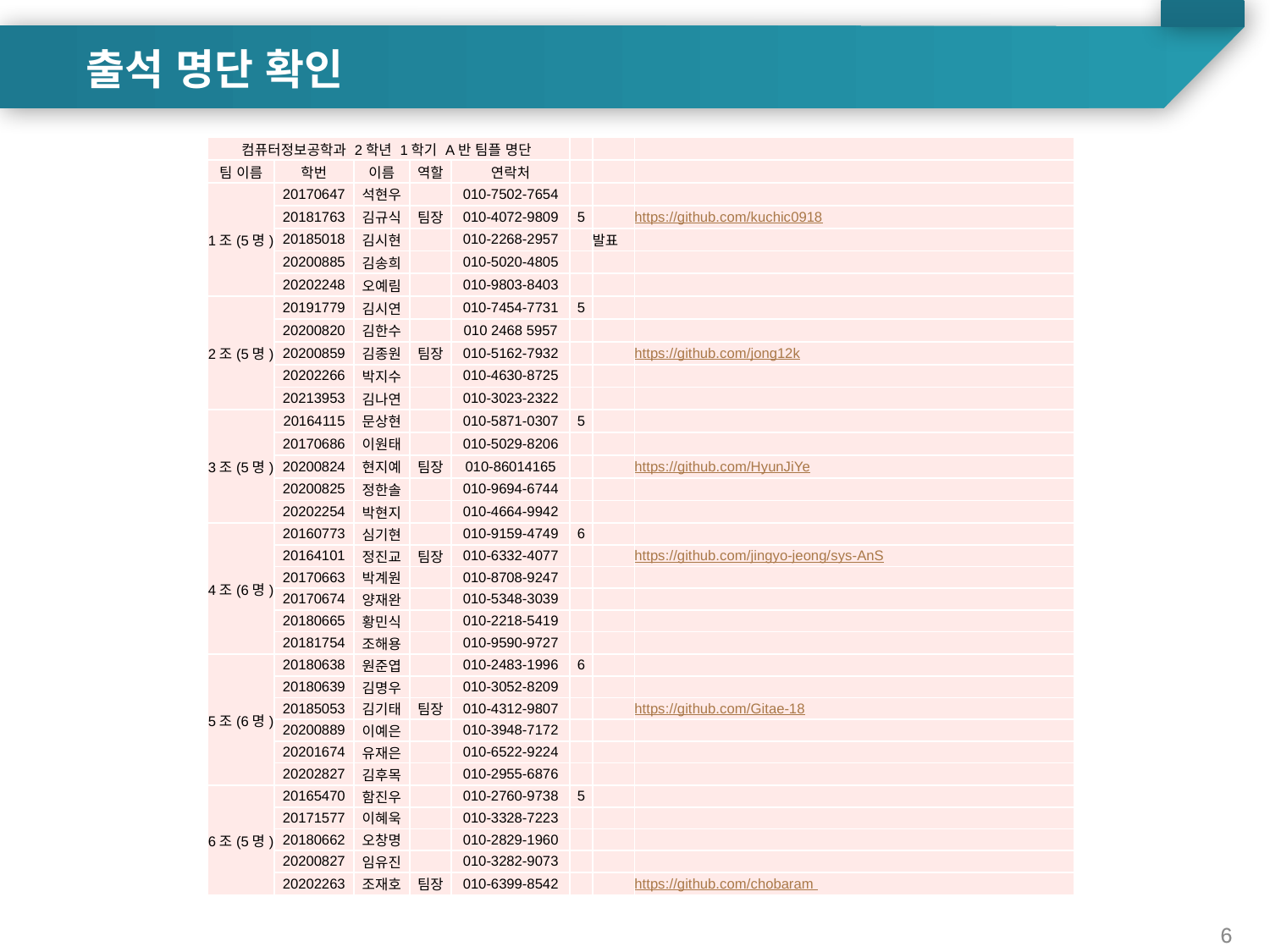

출석 명단 확인
| 컴퓨터정보공학과 2학년 1학기 A반 팀플 명단 |  |  |  |  |  |  |  |
| --- | --- | --- | --- | --- | --- | --- | --- |
| 팀 이름 | 학번 | 이름 | 역할 | 연락처 |  |  |  |
| 1조(5명) | 20170647 | 석현우 |  | 010-7502-7654 |  |  |  |
|  | 20181763 | 김규식 | 팀장 | 010-4072-9809 | 5 |  | https://github.com/kuchic0918 |
|  | 20185018 | 김시현 |  | 010-2268-2957 |  | 발표 |  |
|  | 20200885 | 김송희 |  | 010-5020-4805 |  |  |  |
|  | 20202248 | 오예림 |  | 010-9803-8403 |  |  |  |
| 2조(5명) | 20191779 | 김시연 |  | 010-7454-7731 | 5 |  |  |
|  | 20200820 | 김한수 |  | 010 2468 5957 |  |  |  |
|  | 20200859 | 김종원 | 팀장 | 010-5162-7932 |  |  | https://github.com/jong12k |
|  | 20202266 | 박지수 |  | 010-4630-8725 |  |  |  |
|  | 20213953 | 김나연 |  | 010-3023-2322 |  |  |  |
| 3조(5명) | 20164115 | 문상현 |  | 010-5871-0307 | 5 |  |  |
|  | 20170686 | 이원태 |  | 010-5029-8206 |  |  |  |
|  | 20200824 | 현지예 | 팀장 | 010-86014165 |  |  | https://github.com/HyunJiYe |
|  | 20200825 | 정한솔 |  | 010-9694-6744 |  |  |  |
|  | 20202254 | 박현지 |  | 010-4664-9942 |  |  |  |
| 4조(6명) | 20160773 | 심기현 |  | 010-9159-4749 | 6 |  |  |
|  | 20164101 | 정진교 | 팀장 | 010-6332-4077 |  |  | https://github.com/jingyo-jeong/sys-AnS |
|  | 20170663 | 박계원 |  | 010-8708-9247 |  |  |  |
|  | 20170674 | 양재완 |  | 010-5348-3039 |  |  |  |
|  | 20180665 | 황민식 |  | 010-2218-5419 |  |  |  |
|  | 20181754 | 조해용 |  | 010-9590-9727 |  |  |  |
| 5조(6명) | 20180638 | 원준엽 |  | 010-2483-1996 | 6 |  |  |
|  | 20180639 | 김명우 |  | 010-3052-8209 |  |  |  |
|  | 20185053 | 김기태 | 팀장 | 010-4312-9807 |  |  | https://github.com/Gitae-18 |
|  | 20200889 | 이예은 |  | 010-3948-7172 |  |  |  |
|  | 20201674 | 유재은 |  | 010-6522-9224 |  |  |  |
|  | 20202827 | 김후목 |  | 010-2955-6876 |  |  |  |
| 6조(5명) | 20165470 | 함진우 |  | 010-2760-9738 | 5 |  |  |
|  | 20171577 | 이혜욱 |  | 010-3328-7223 |  |  |  |
|  | 20180662 | 오창명 |  | 010-2829-1960 |  |  |  |
|  | 20200827 | 임유진 |  | 010-3282-9073 |  |  |  |
|  | 20202263 | 조재호 | 팀장 | 010-6399-8542 |  |  | https://github.com/chobaram |
6